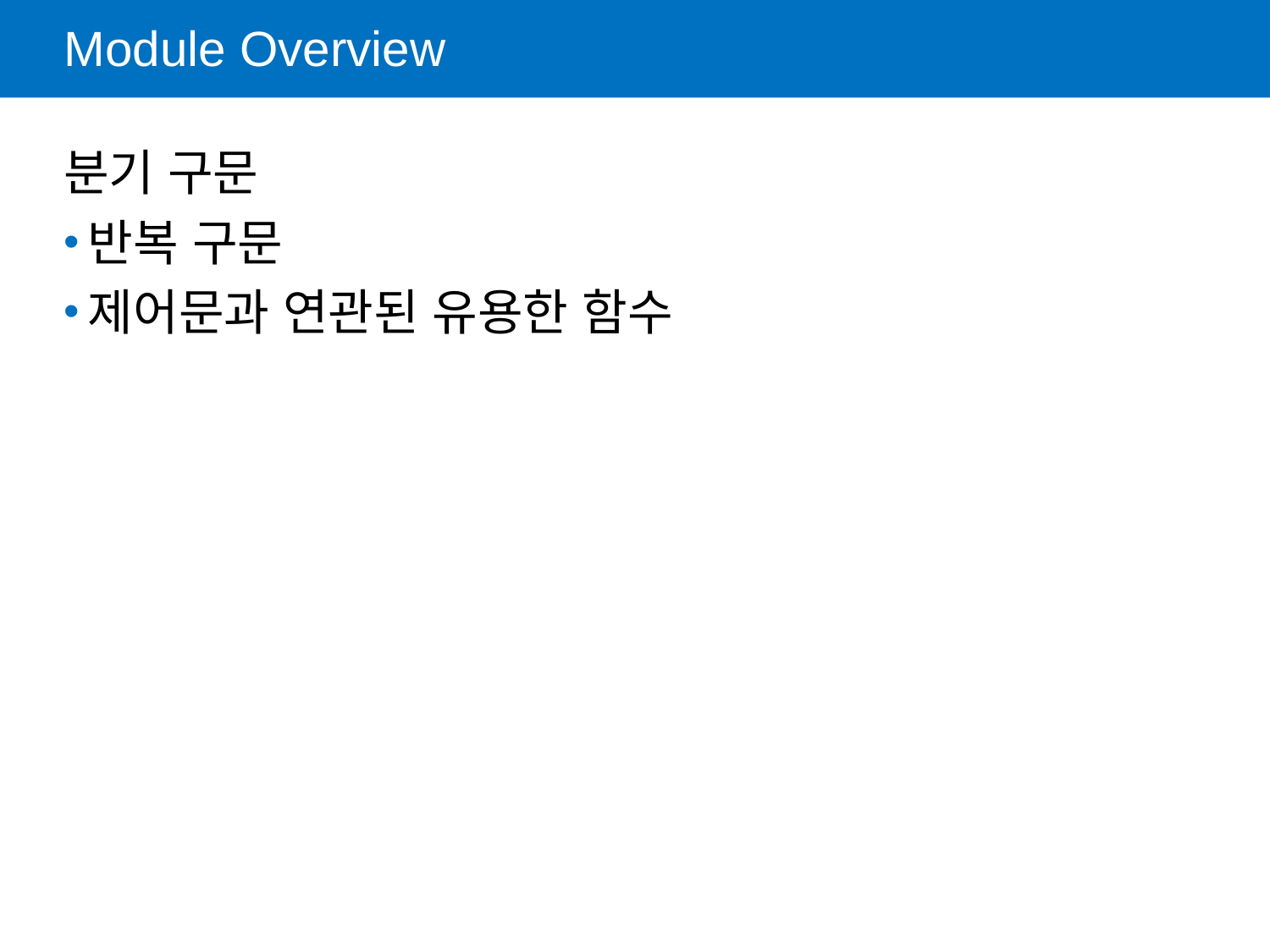

# Module Overview
분기 구문
반복 구문
제어문과 연관된 유용한 함수